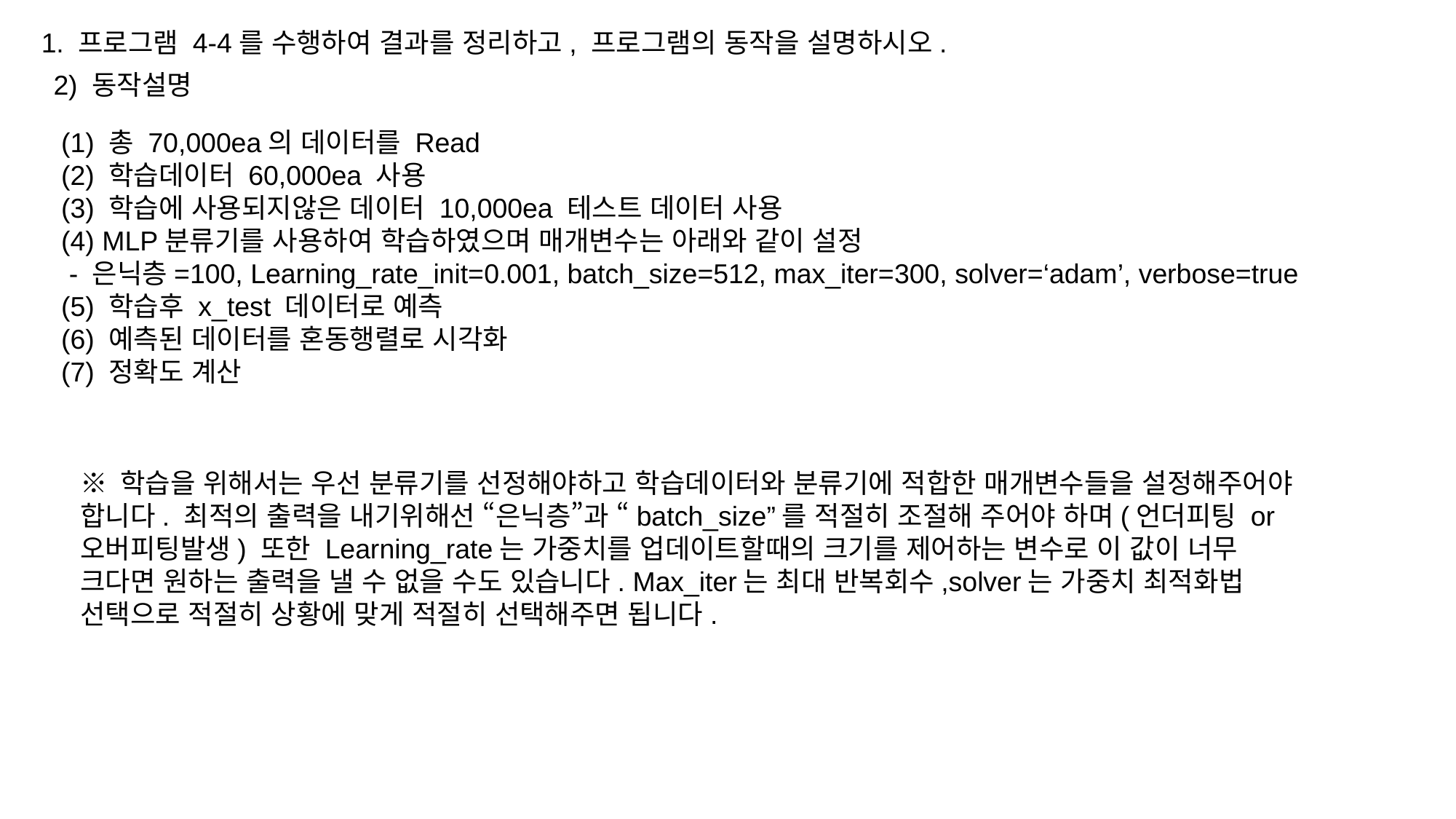

1. 프로그램 4-4를 수행하여 결과를 정리하고, 프로그램의 동작을 설명하시오.
2) 동작설명
 (1) 총 70,000ea의 데이터를 Read
 (2) 학습데이터 60,000ea 사용
 (3) 학습에 사용되지않은 데이터 10,000ea 테스트 데이터 사용
 (4) MLP분류기를 사용하여 학습하였으며 매개변수는 아래와 같이 설정
  - 은닉층=100, Learning_rate_init=0.001, batch_size=512, max_iter=300, solver=‘adam’, verbose=true
 (5) 학습후 x_test 데이터로 예측
 (6) 예측된 데이터를 혼동행렬로 시각화
 (7) 정확도 계산
※ 학습을 위해서는 우선 분류기를 선정해야하고 학습데이터와 분류기에 적합한 매개변수들을 설정해주어야 합니다. 최적의 출력을 내기위해선 “은닉층”과 “batch_size”를 적절히 조절해 주어야 하며(언더피팅 or 오버피팅발생) 또한 Learning_rate는 가중치를 업데이트할때의 크기를 제어하는 변수로 이 값이 너무 크다면 원하는 출력을 낼 수 없을 수도 있습니다. Max_iter는 최대 반복회수,solver는 가중치 최적화법 선택으로 적절히 상황에 맞게 적절히 선택해주면 됩니다.